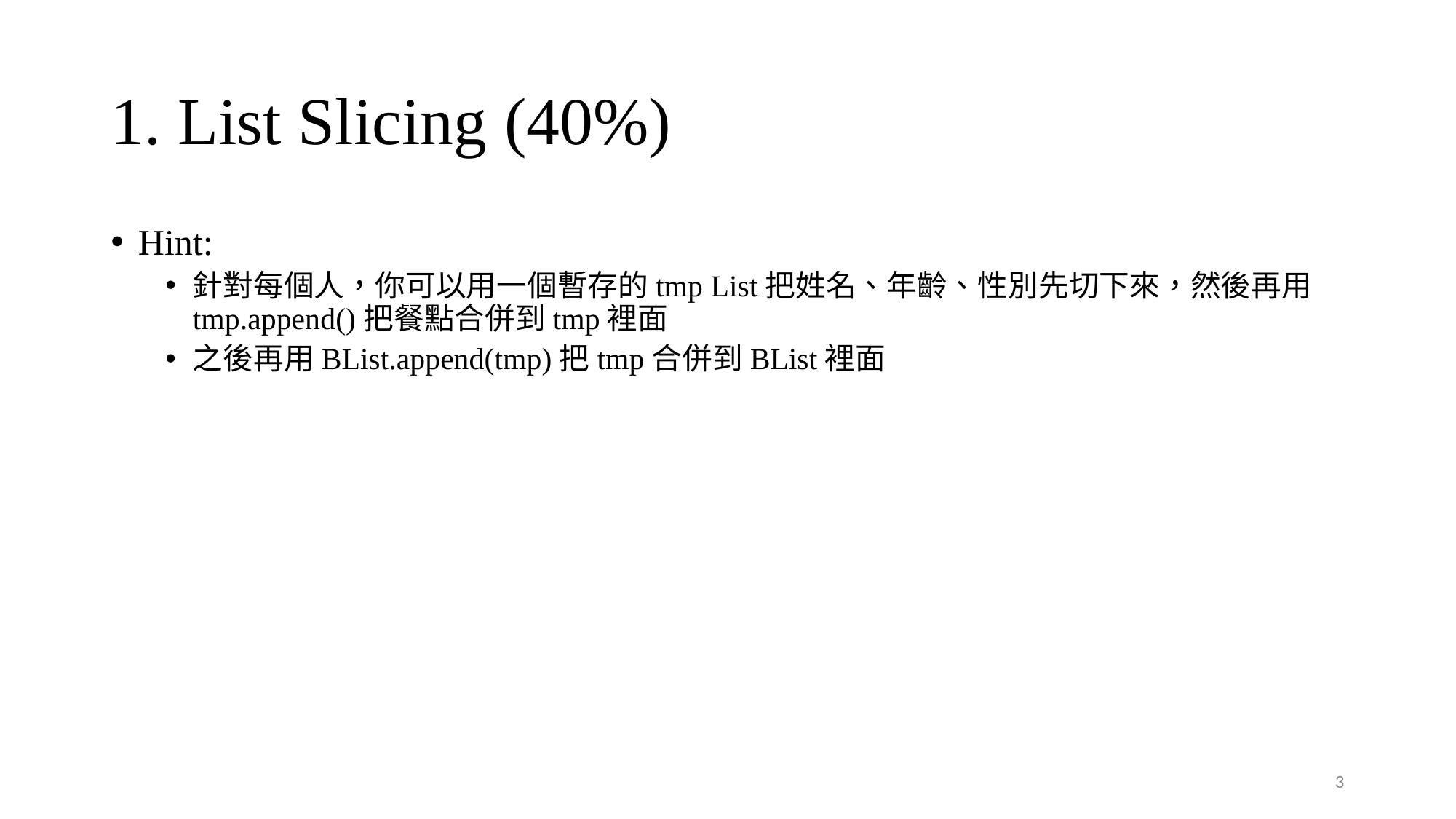

# 1. List Slicing (40%)
Hint:
針對每個人，你可以用一個暫存的tmp List把姓名、年齡、性別先切下來，然後再用tmp.append()把餐點合併到tmp裡面
之後再用BList.append(tmp)把tmp合併到BList裡面
3